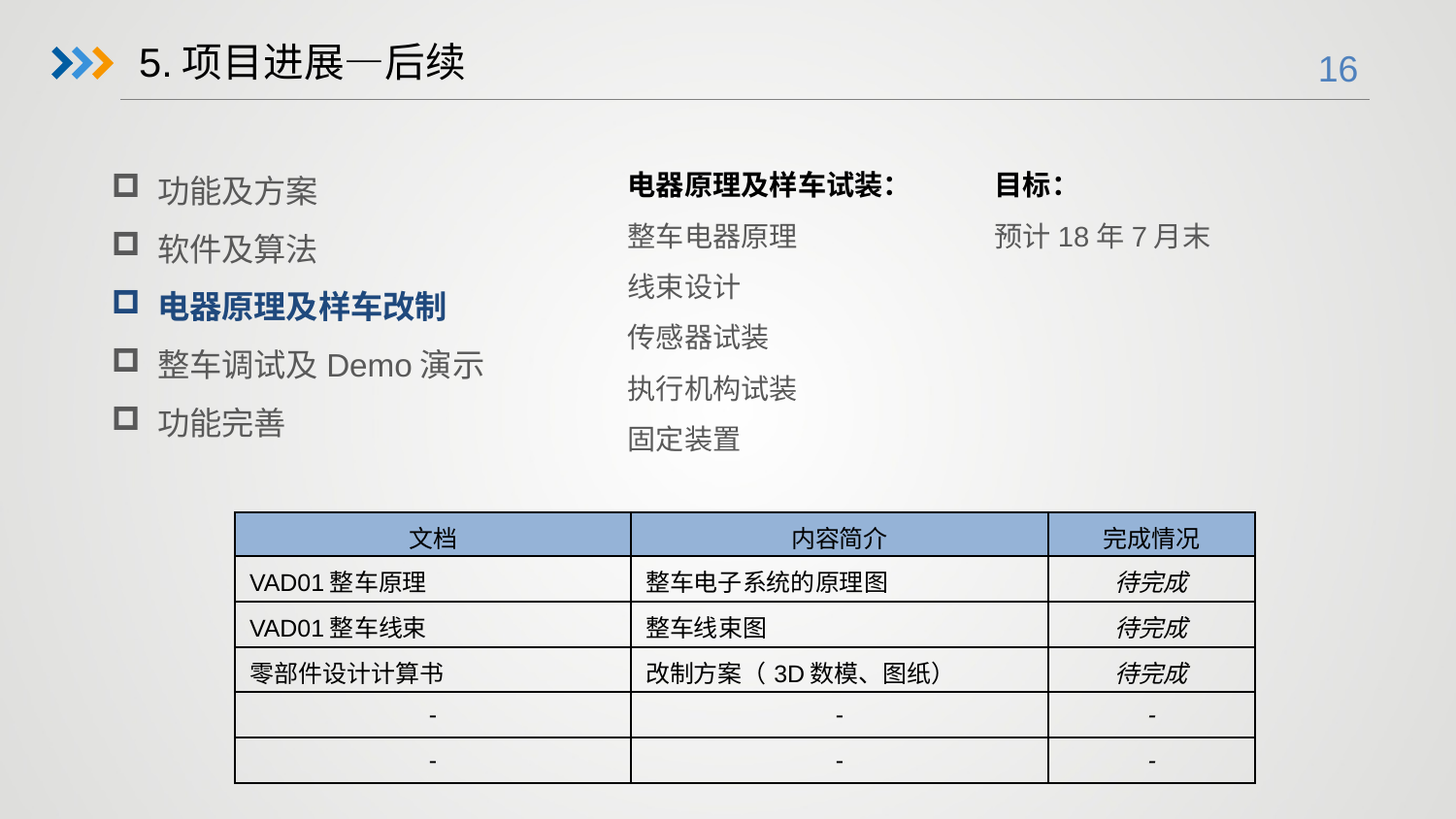

5.项目进展—后续
电器原理及样车试装：
整车电器原理
线束设计
传感器试装
执行机构试装
固定装置
目标：
预计18年7月末
功能及方案
软件及算法
电器原理及样车改制
整车调试及Demo演示
功能完善
| 文档 | 内容简介 | 完成情况 |
| --- | --- | --- |
| VAD01整车原理 | 整车电子系统的原理图 | 待完成 |
| VAD01整车线束 | 整车线束图 | 待完成 |
| 零部件设计计算书 | 改制方案（3D数模、图纸） | 待完成 |
| - | - | - |
| - | - | - |